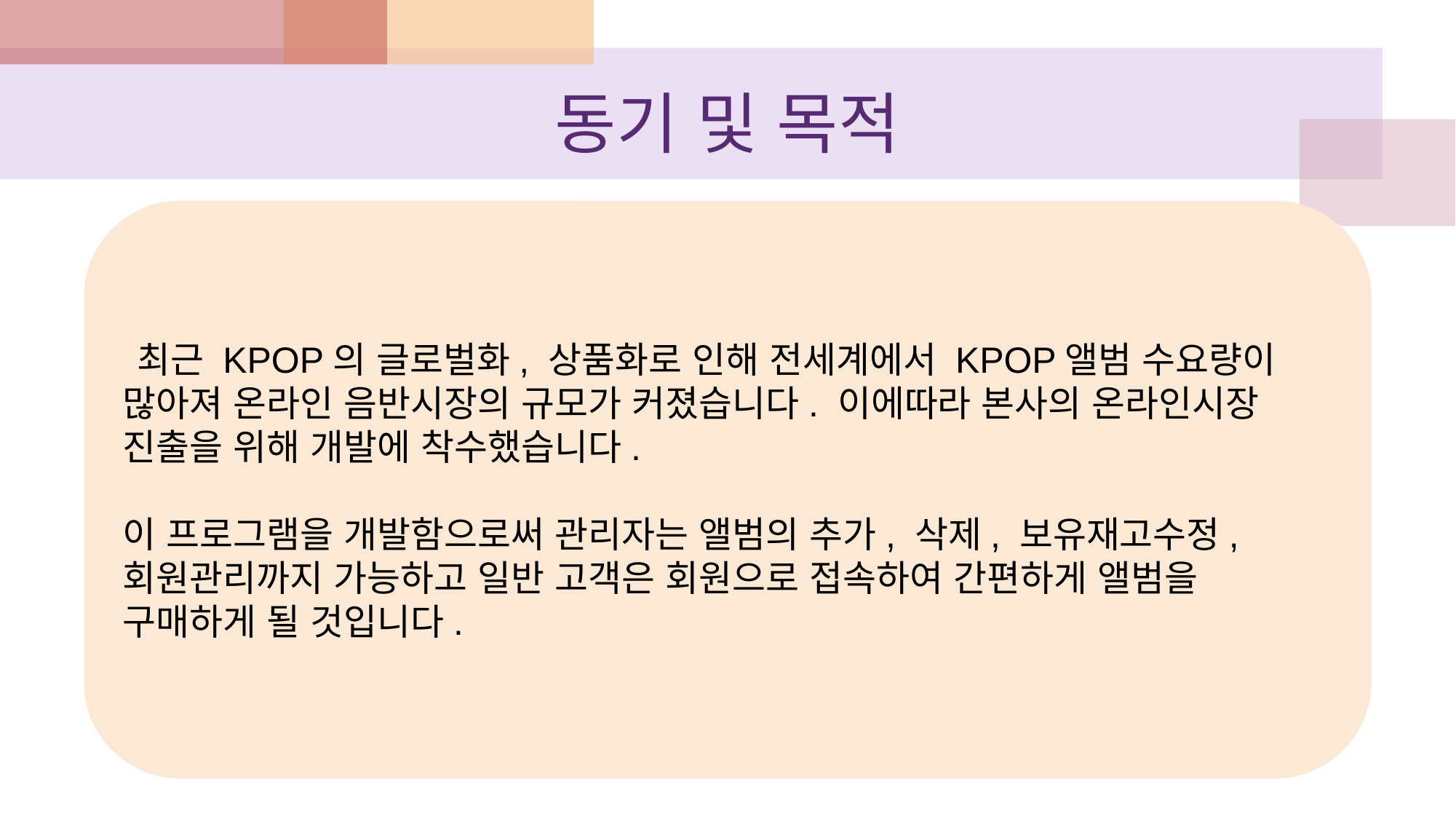

# 동기 및 목적
 최근 KPOP의 글로벌화, 상품화로 인해 전세계에서 KPOP앨범 수요량이 많아져 온라인 음반시장의 규모가 커졌습니다. 이에따라 본사의 온라인시장 진출을 위해 개발에 착수했습니다.

이 프로그램을 개발함으로써 관리자는 앨범의 추가, 삭제, 보유재고수정, 회원관리까지 가능하고 일반 고객은 회원으로 접속하여 간편하게 앨범을 구매하게 될 것입니다.